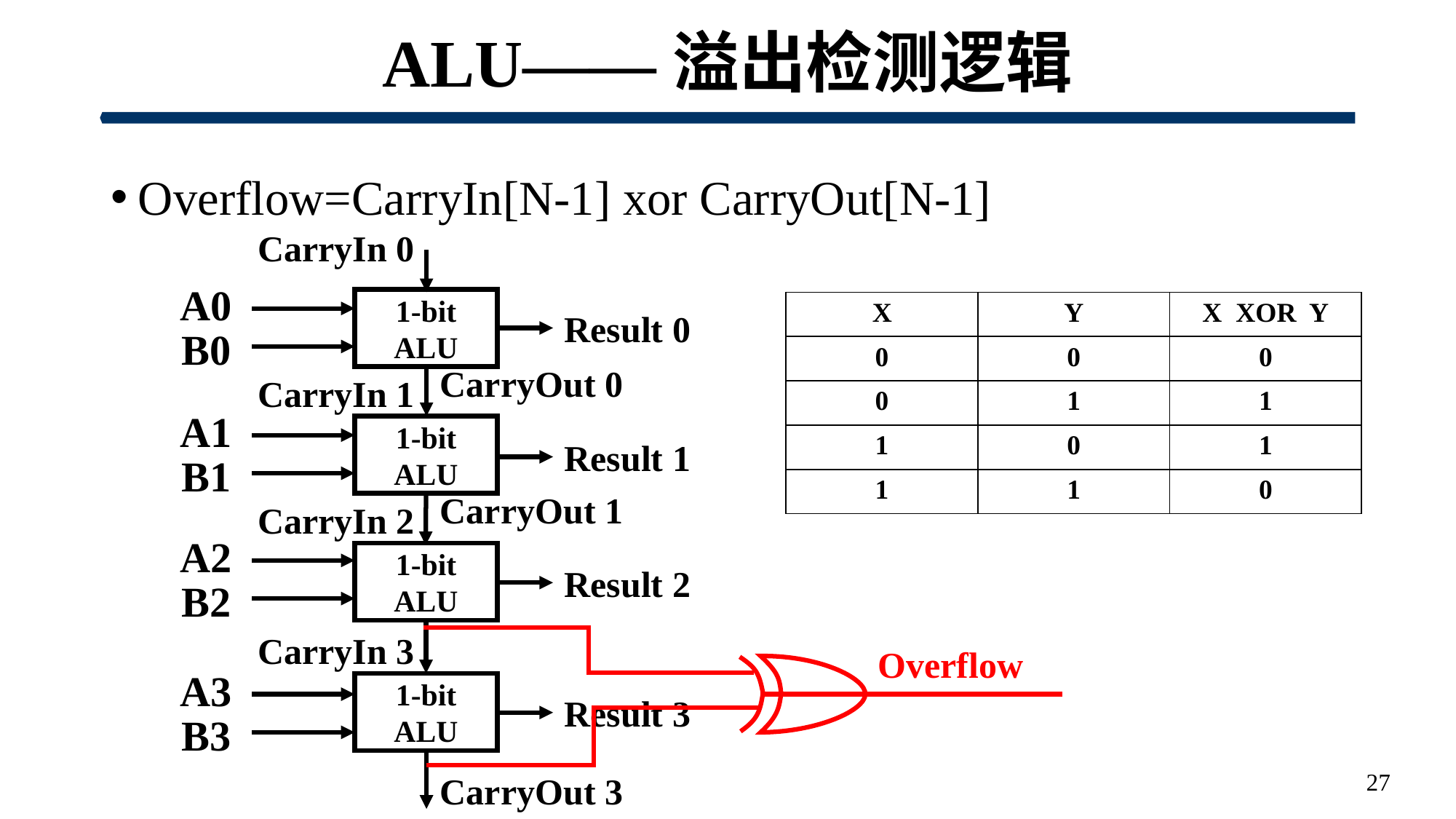

# ALU——溢出检测逻辑
Overflow=CarryIn[N-1] xor CarryOut[N-1]
CarryIn 0
A0
1-bit
ALU
| X | Y | X XOR Y |
| --- | --- | --- |
| 0 | 0 | 0 |
| 0 | 1 | 1 |
| 1 | 0 | 1 |
| 1 | 1 | 0 |
Result 0
B0
CarryOut 0
CarryIn 1
A1
1-bit
ALU
Result 1
B1
CarryOut 1
CarryIn 2
A2
1-bit
ALU
Result 2
B2
CarryIn 3
Overflow

A3
1-bit
ALU
Result 3
B3
27
CarryOut 3